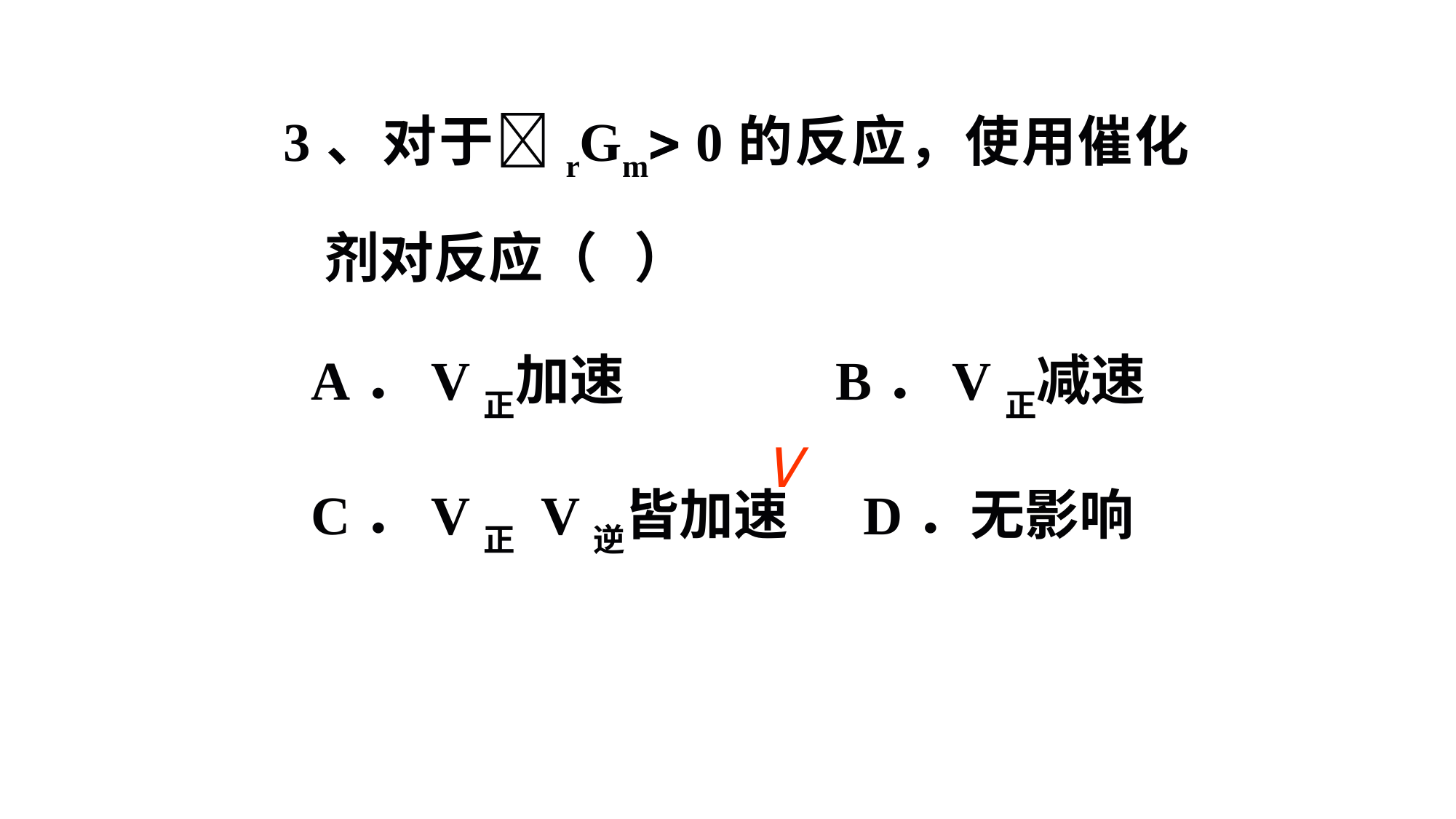

3、对于ΔrGm> 0的反应，使用催化剂对反应（   ）
  A．V正加速                B．V正减速
  C．V正 V逆皆加速     D．无影响
V
42